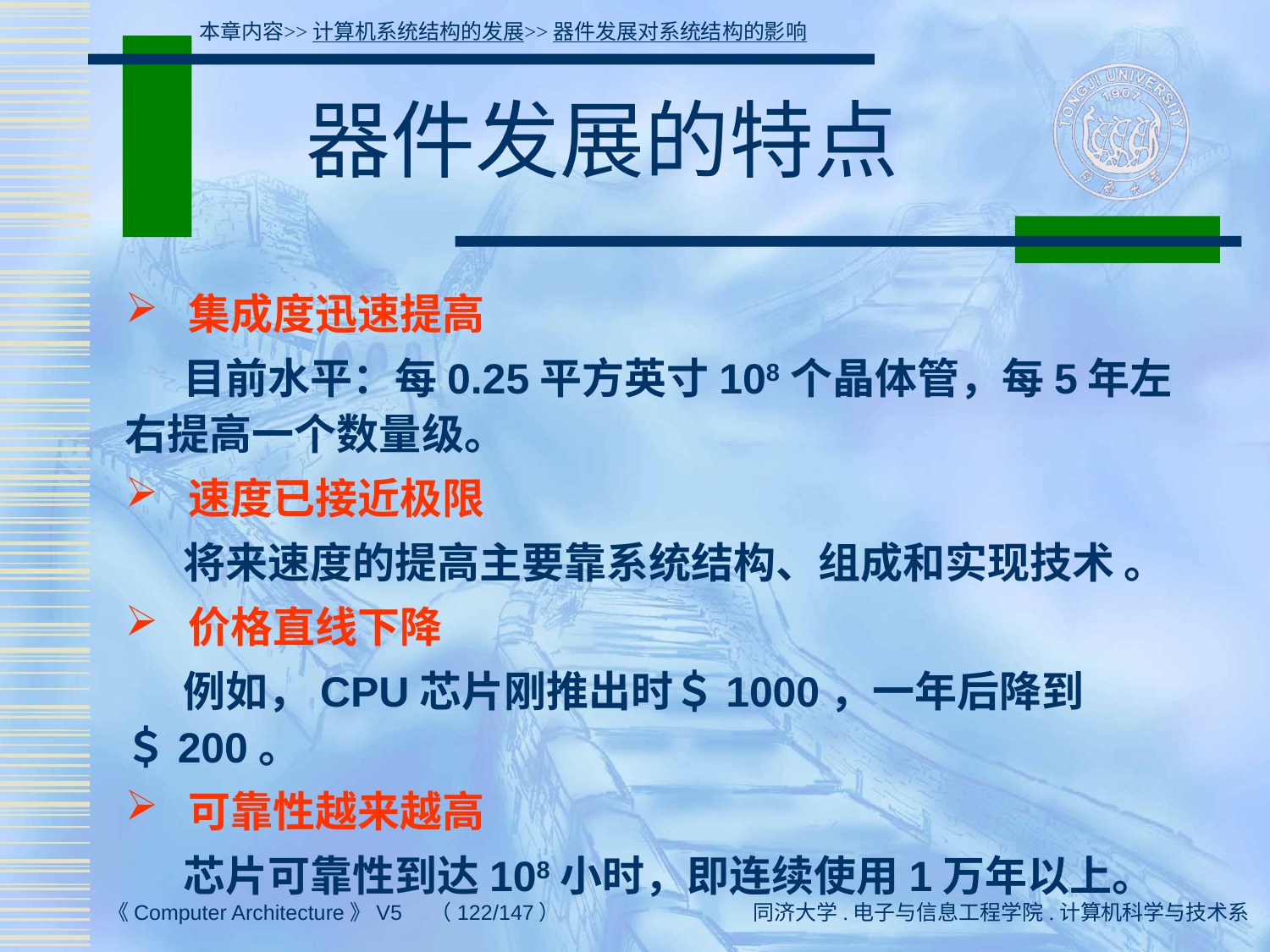

本章内容>>计算机系统结构的发展>>器件发展对系统结构的影响
# 器件发展的特点
  集成度迅速提高
     目前水平：每0.25平方英寸108个晶体管，每5年左右提高一个数量级。
  速度已接近极限
     将来速度的提高主要靠系统结构、组成和实现技术 。
  价格直线下降
     例如，CPU芯片刚推出时＄1000，一年后降到＄200。
  可靠性越来越高
     芯片可靠性到达108小时，即连续使用1万年以上。